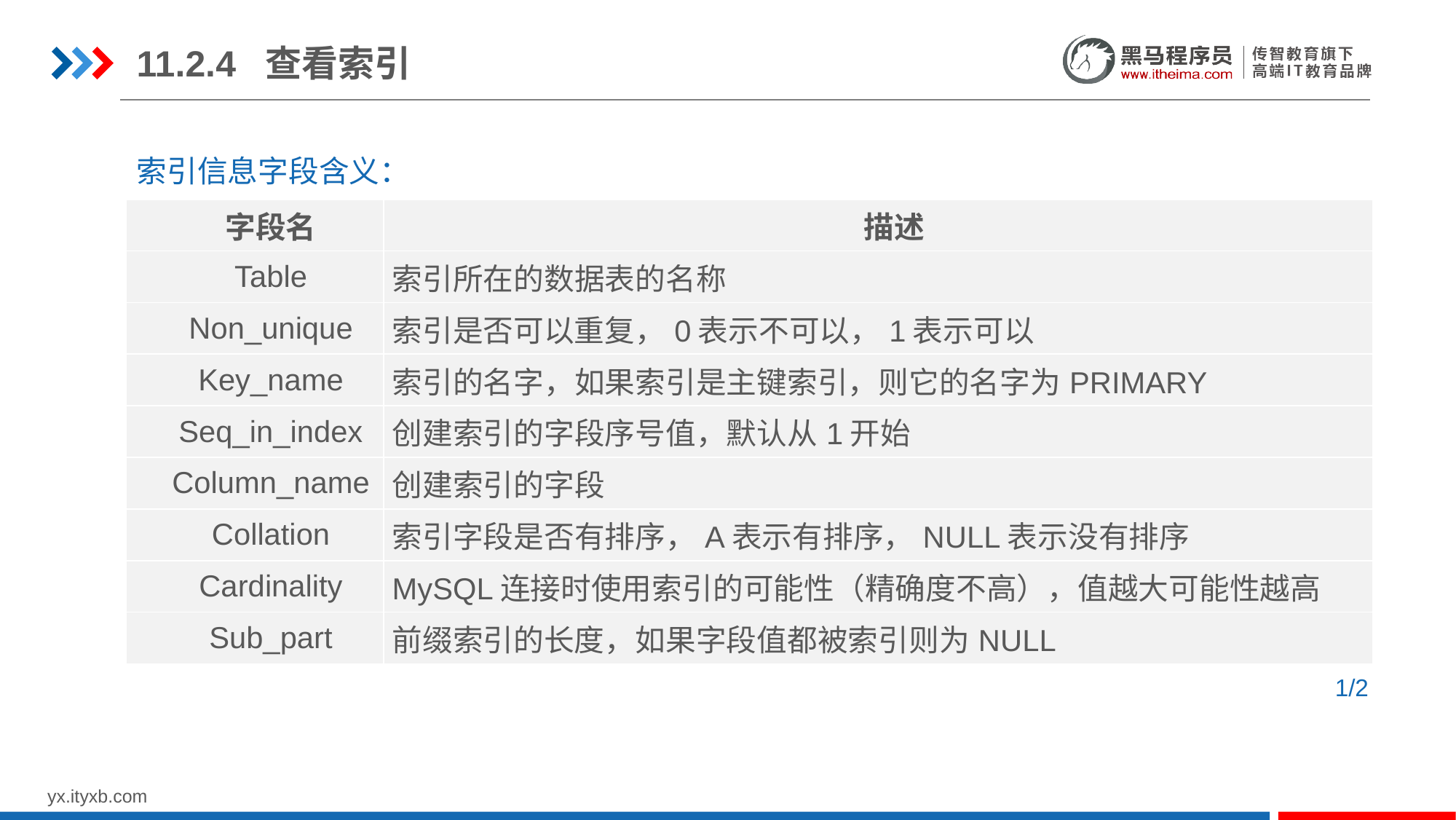

11.2.4  查看索引
索引信息字段含义：
| 字段名 | 描述 |
| --- | --- |
| Table | 索引所在的数据表的名称 |
| Non\_unique | 索引是否可以重复，0表示不可以，1表示可以 |
| Key\_name | 索引的名字，如果索引是主键索引，则它的名字为PRIMARY |
| Seq\_in\_index | 创建索引的字段序号值，默认从1开始 |
| Column\_name | 创建索引的字段 |
| Collation | 索引字段是否有排序，A表示有排序，NULL表示没有排序 |
| Cardinality | MySQL连接时使用索引的可能性（精确度不高），值越大可能性越高 |
| Sub\_part | 前缀索引的长度，如果字段值都被索引则为NULL |
1/2